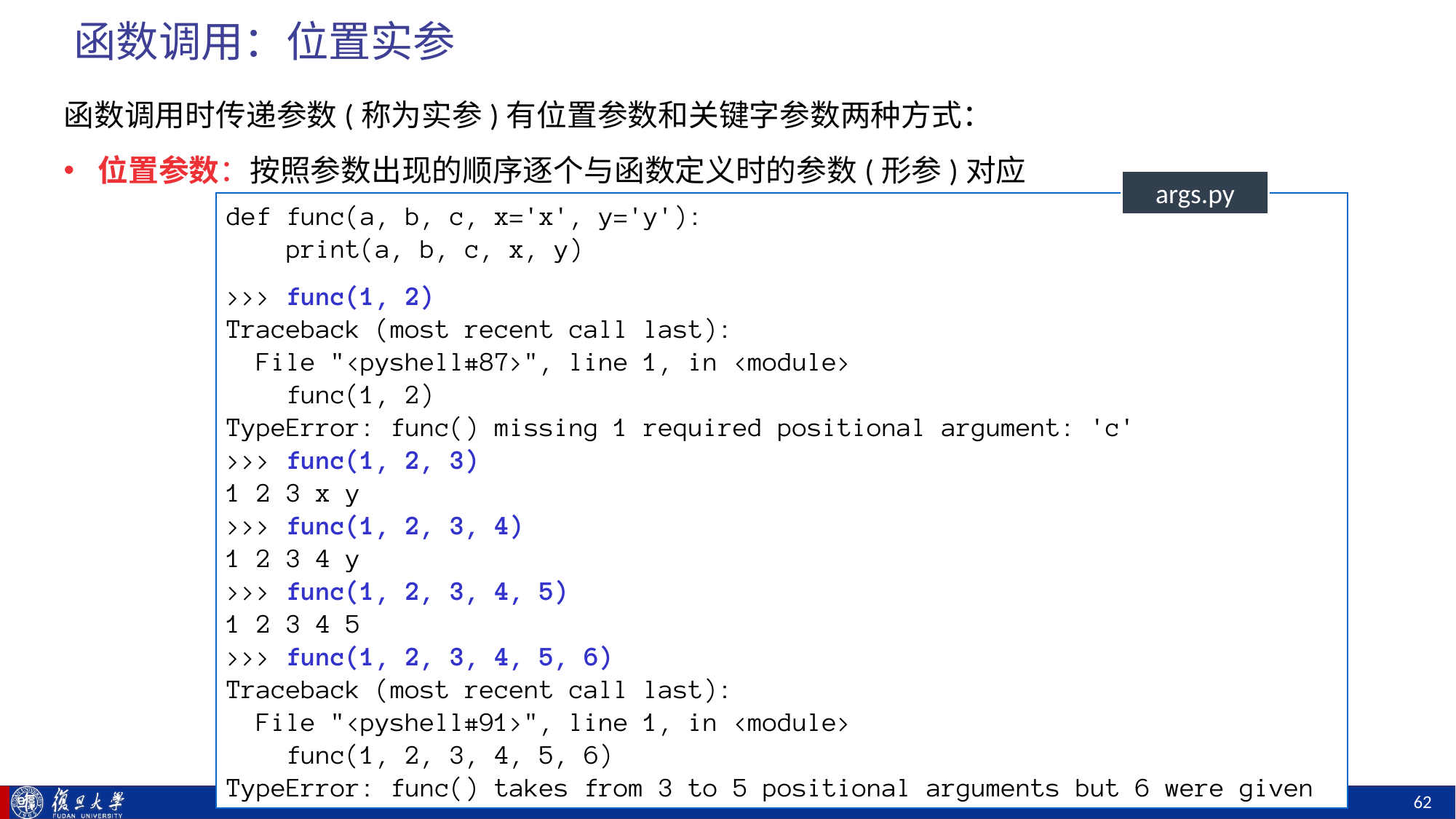

# 函数调用：位置实参
函数调用时传递参数(称为实参)有位置参数和关键字参数两种方式：
位置参数：按照参数出现的顺序逐个与函数定义时的参数(形参)对应

args.py
def func(a, b, c, x='x', y='y'):
    print(a, b, c, x, y)

>>> func(1, 2)
Traceback (most recent call last):
  File "<pyshell#87>", line 1, in <module>
    func(1, 2)
TypeError: func() missing 1 required positional argument: 'c'
>>> func(1, 2, 3)
1 2 3 x y
>>> func(1, 2, 3, 4)
1 2 3 4 y
>>> func(1, 2, 3, 4, 5)
1 2 3 4 5
>>> func(1, 2, 3, 4, 5, 6)
Traceback (most recent call last):
  File "<pyshell#91>", line 1, in <module>
    func(1, 2, 3, 4, 5, 6)
TypeError: func() takes from 3 to 5 positional arguments but 6 were given